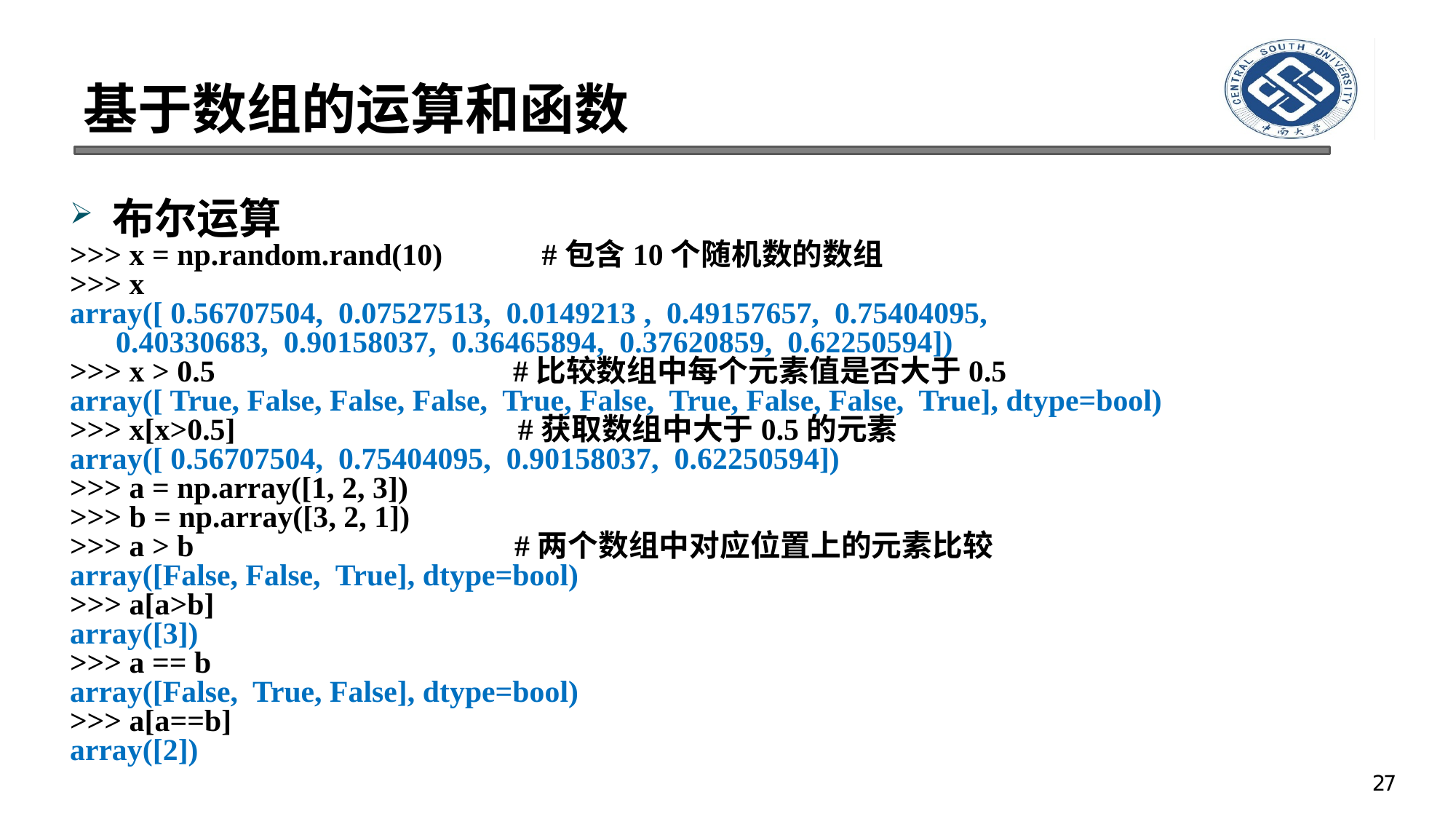

# 基于数组的运算和函数
布尔运算
>>> x = np.random.rand(10)             #包含10个随机数的数组
>>> x
array([ 0.56707504,  0.07527513,  0.0149213 ,  0.49157657,  0.75404095,
      0.40330683,  0.90158037,  0.36465894,  0.37620859,  0.62250594])
>>> x > 0.5                                       #比较数组中每个元素值是否大于0.5
array([ True, False, False, False,  True, False,  True, False, False,  True], dtype=bool)
>>> x[x>0.5]                                     #获取数组中大于0.5的元素
array([ 0.56707504,  0.75404095,  0.90158037,  0.62250594])
>>> a = np.array([1, 2, 3])
>>> b = np.array([3, 2, 1])
>>> a > b                                          #两个数组中对应位置上的元素比较
array([False, False,  True], dtype=bool)
>>> a[a>b]
array([3])
>>> a == b
array([False,  True, False], dtype=bool)
>>> a[a==b]
array([2])
27